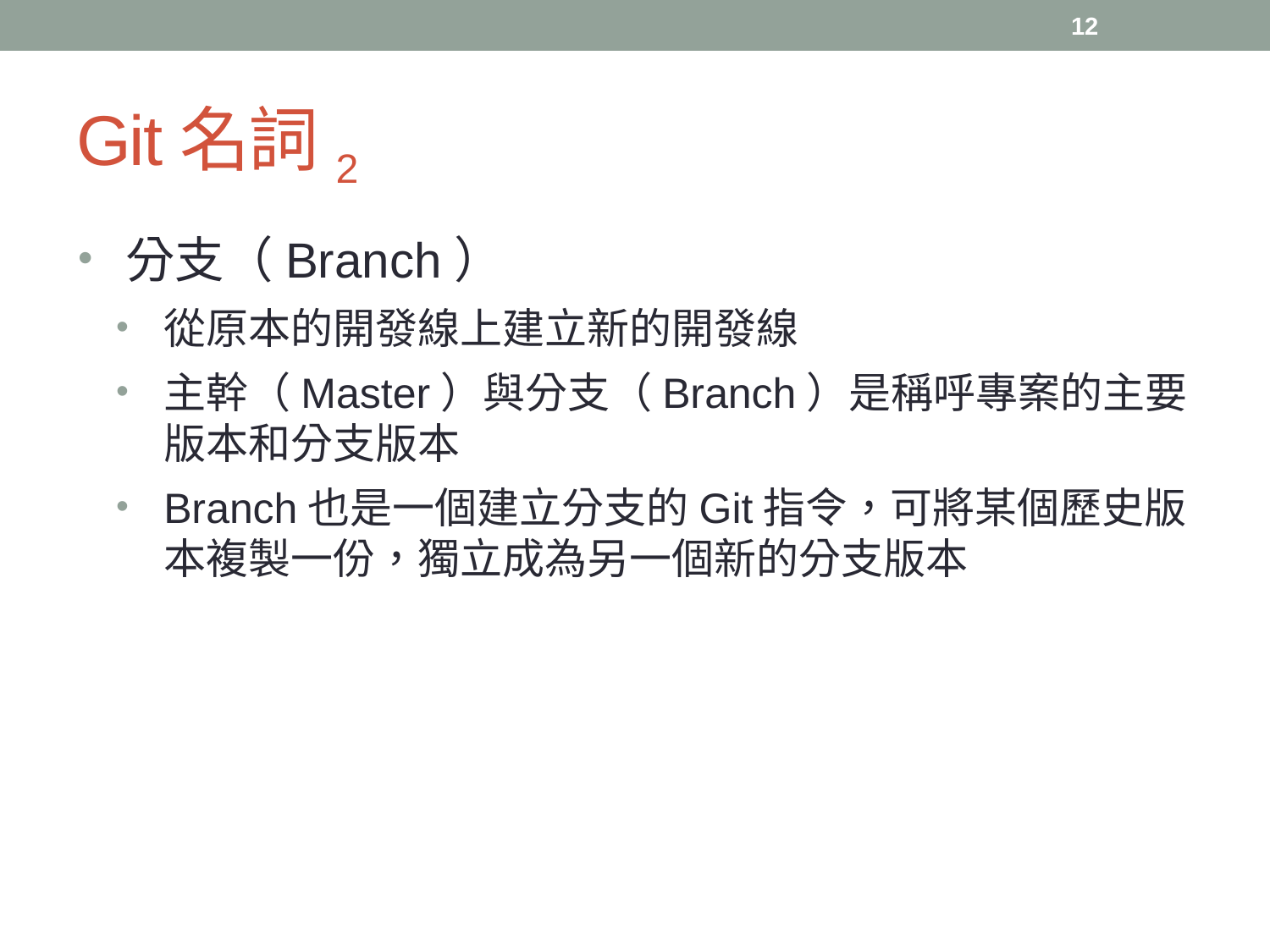

12
# Git名詞2
分支（Branch）
從原本的開發線上建立新的開發線
主幹（Master）與分支（Branch）是稱呼專案的主要版本和分支版本
Branch也是一個建立分支的Git指令，可將某個歷史版本複製一份，獨立成為另一個新的分支版本